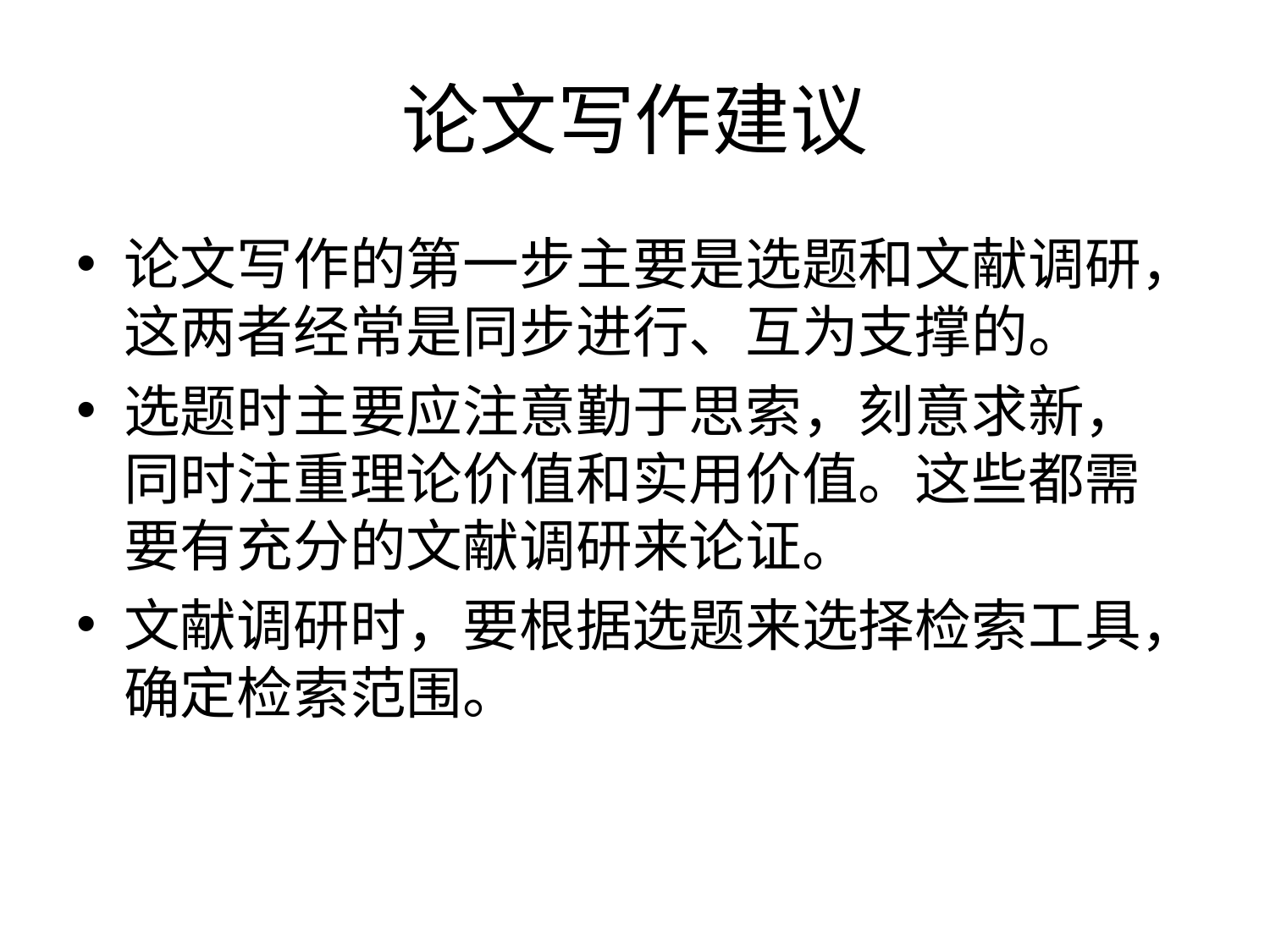

# 论文写作建议
论文写作的第一步主要是选题和文献调研，这两者经常是同步进行、互为支撑的。
选题时主要应注意勤于思索，刻意求新，同时注重理论价值和实用价值。这些都需要有充分的文献调研来论证。
文献调研时，要根据选题来选择检索工具，确定检索范围。